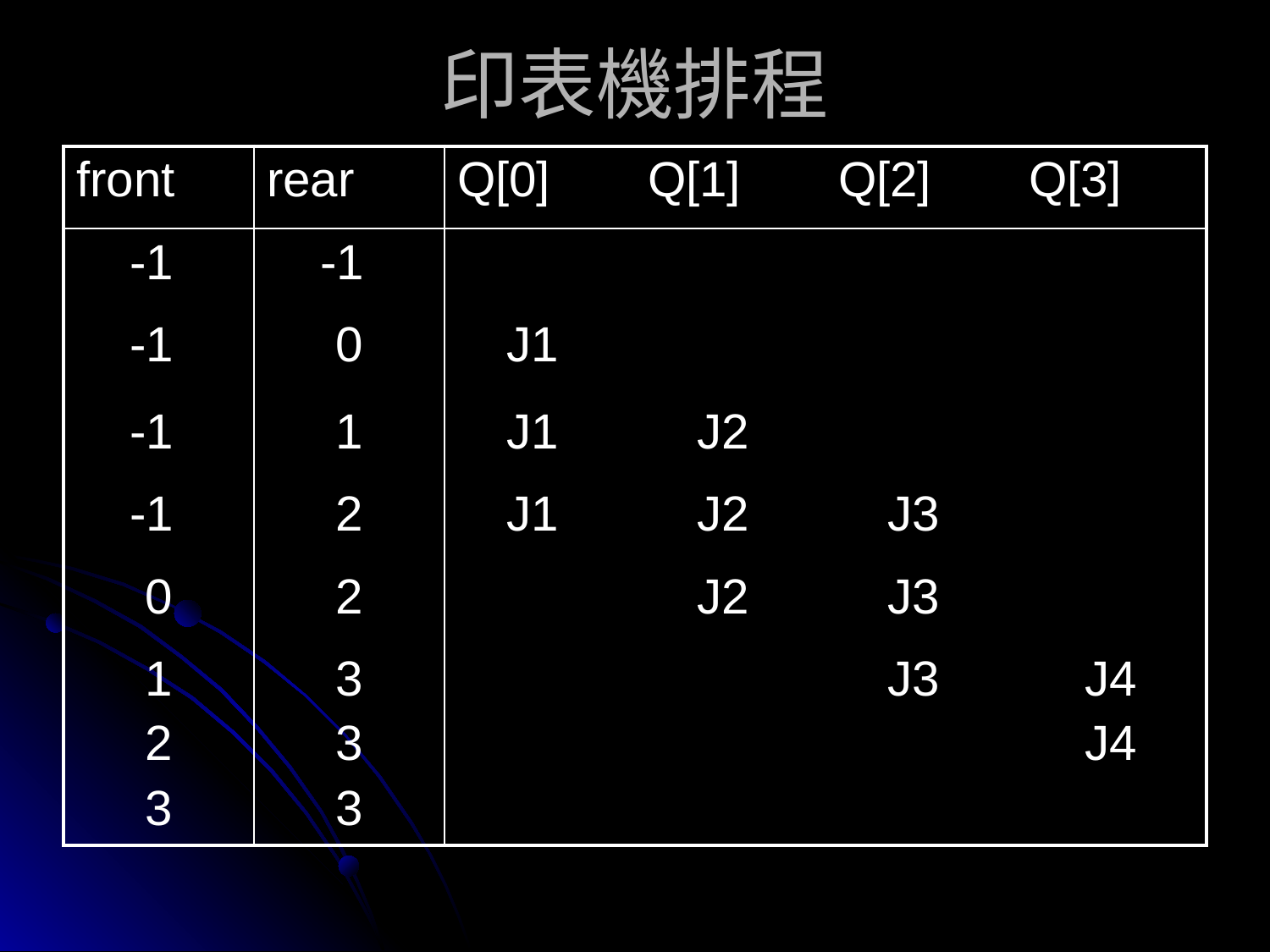

# 印表機排程
| front | rear | Q[0] | Q[1] | Q[2] | Q[3] |
| --- | --- | --- | --- | --- | --- |
| -1 | -1 |  |  |  |  |
| -1 | 0 | J1 |  |  |  |
| -1 | 1 | J1 | J2 |  |  |
| -1 | 2 | J1 | J2 | J3 |  |
| 0 | 2 |  | J2 | J3 |  |
| 1 2 3 | 3 3 3 |  |  | J3 | J4 J4 |